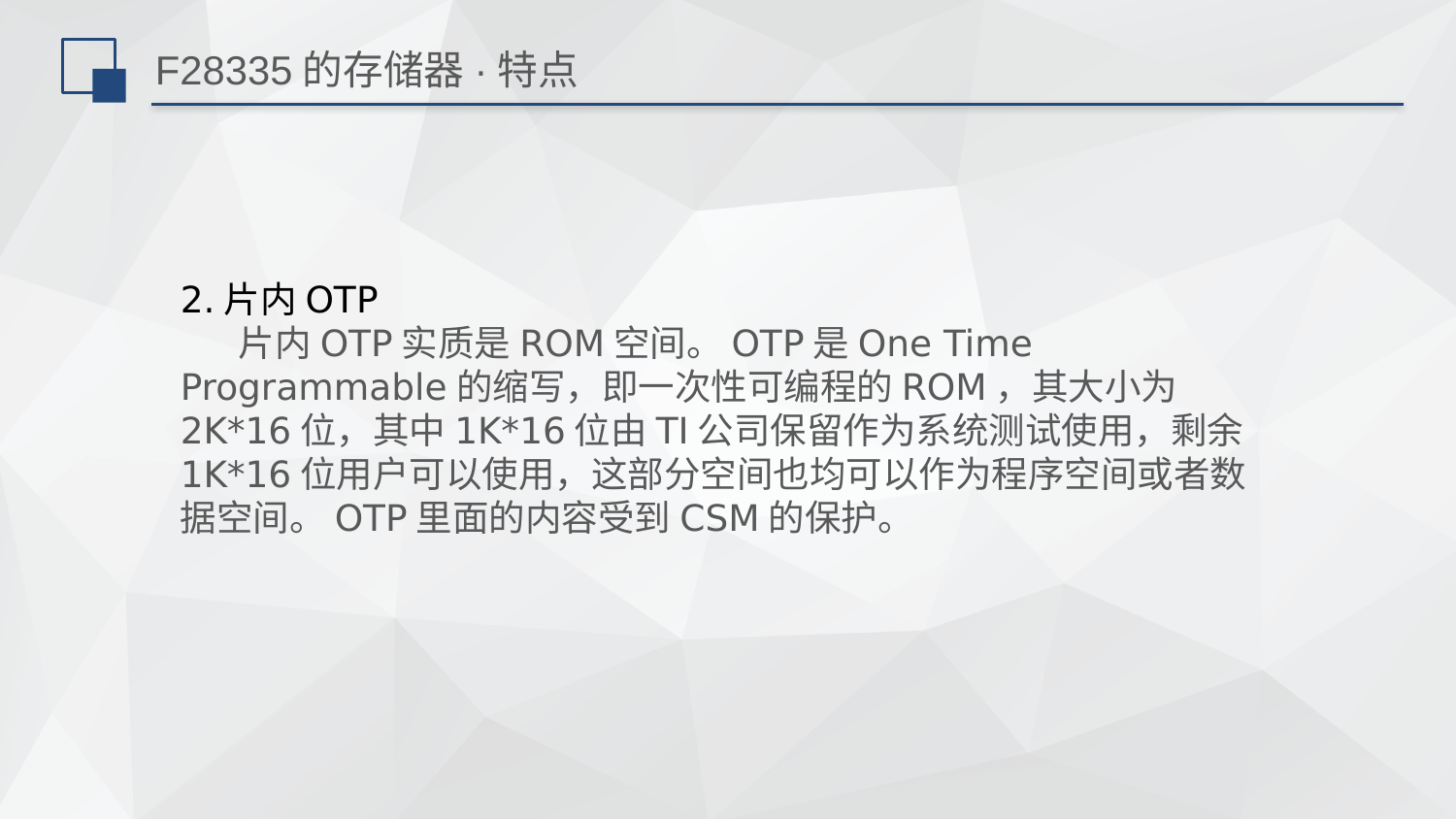

# F28335的存储器·特点
2.片内OTP
      片内OTP实质是ROM空间。OTP是One Time Programmable的缩写，即一次性可编程的ROM，其大小为2K*16位，其中1K*16位由TI公司保留作为系统测试使用，剩余1K*16位用户可以使用，这部分空间也均可以作为程序空间或者数据空间。OTP里面的内容受到CSM的保护。